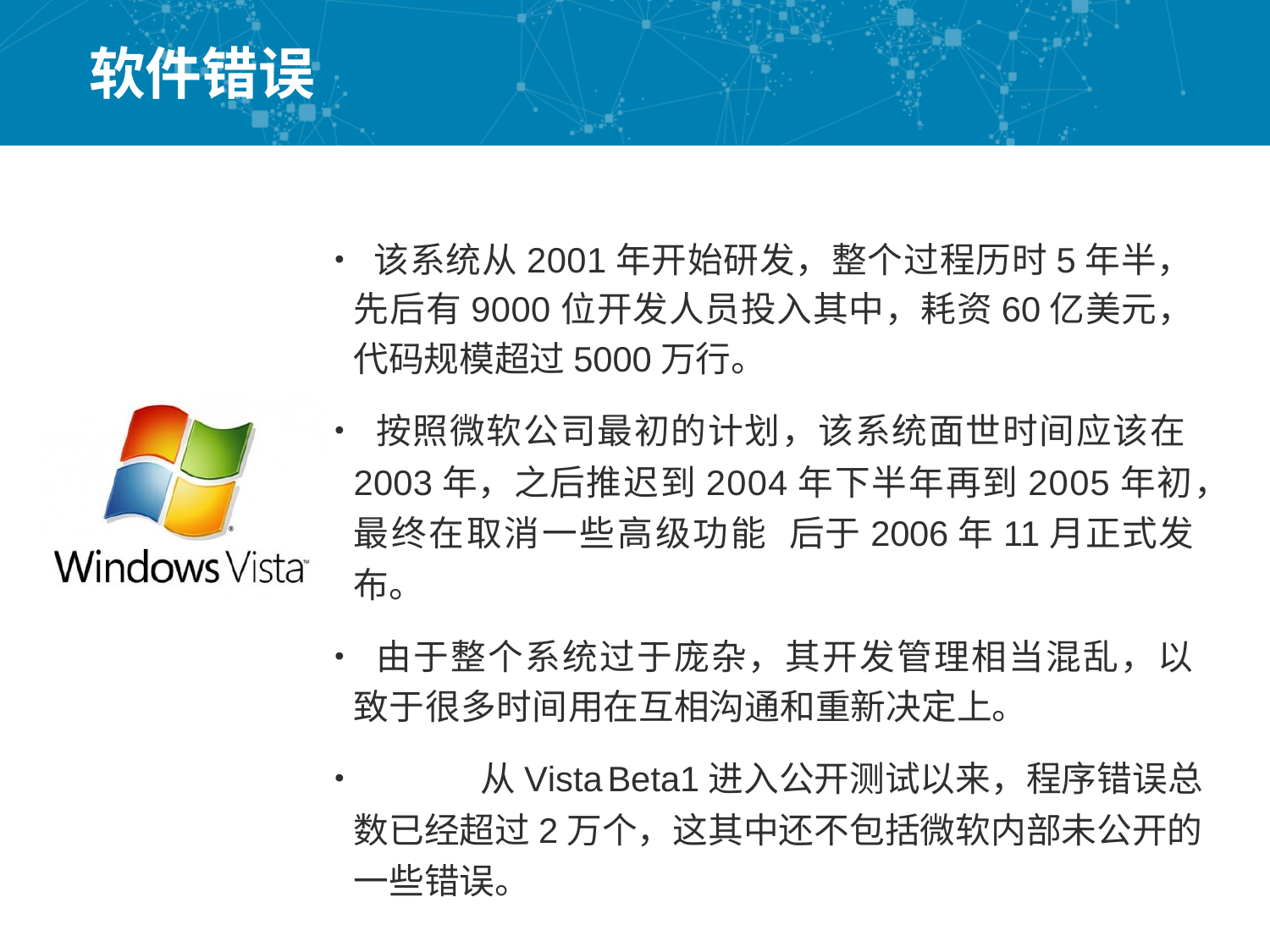

# 软件错误
• 该系统从2001年开始研发，整个过程历时5年半，先后有9000位开发人员投入其中，耗资60亿美元，代码规模超过5000万行。
• 按照微软公司最初的计划，该系统面世时间应该在2003年，之后推迟到2004年下半年再到2005年初，最终在取消一些高级功能  后于2006年11月正式发布。
• 由于整个系统过于庞杂，其开发管理相当混乱，以致于很多时间用在互相沟通和重新决定上。
•	从Vista	Beta1进入公开测试以来，程序错误总数已经超过2万个，这其中还不包括微软内部未公开的一些错误。

11